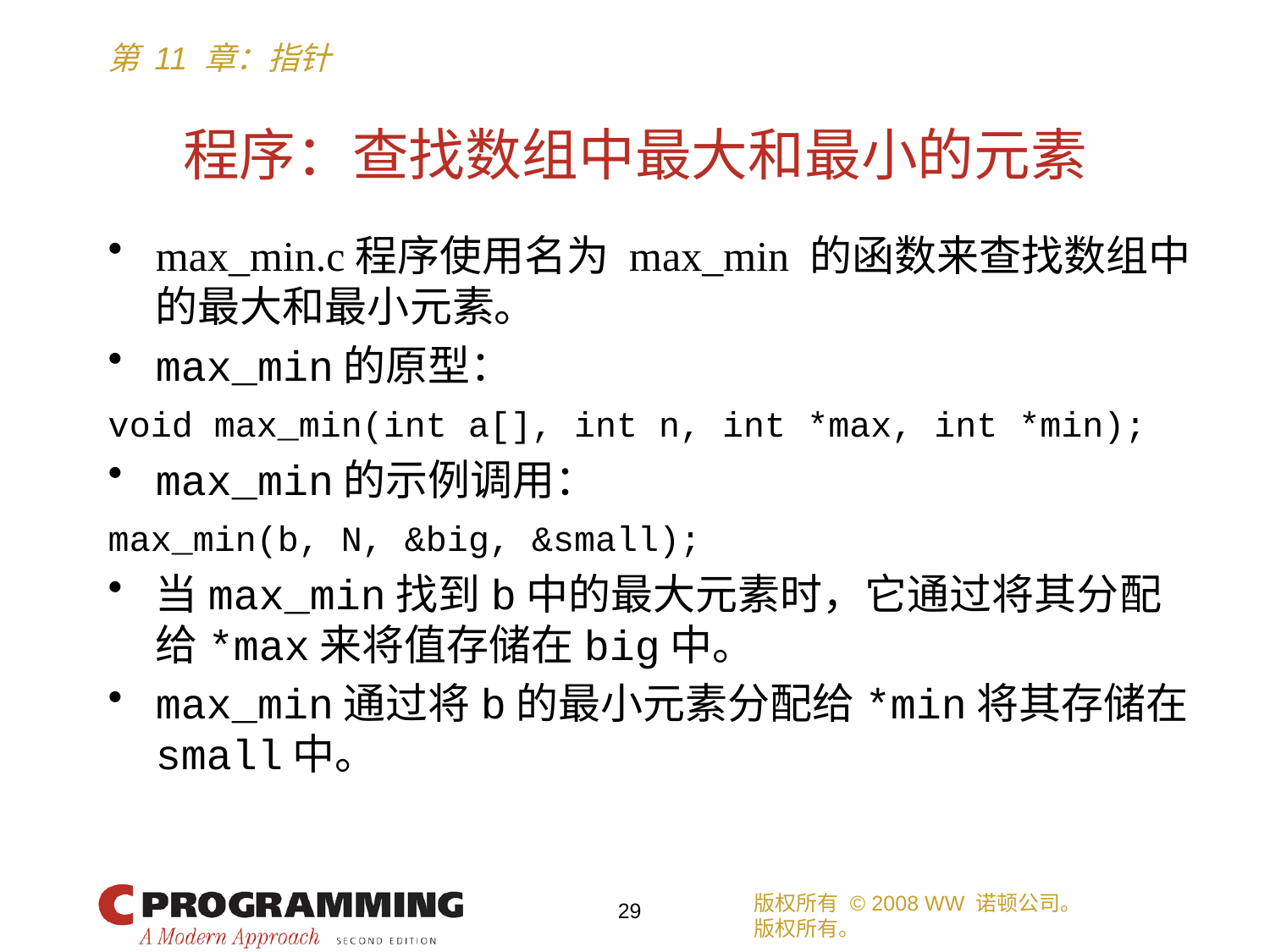

# 程序：查找数组中最大和最小的元素
max_min.c程序使用名为 max_min 的函数来查找数组中的最大和最小元素。
max_min的原型：
void max_min(int a[], int n, int *max, int *min);
max_min的示例调用：
max_min(b, N, &big, &small);
当max_min找到b中的最大元素时，它通过将其分配给*max来将值存储在big中。
max_min通过将b的最小元素分配给*min将其存储在small中。
版权所有 © 2008 WW 诺顿公司。
版权所有。
29